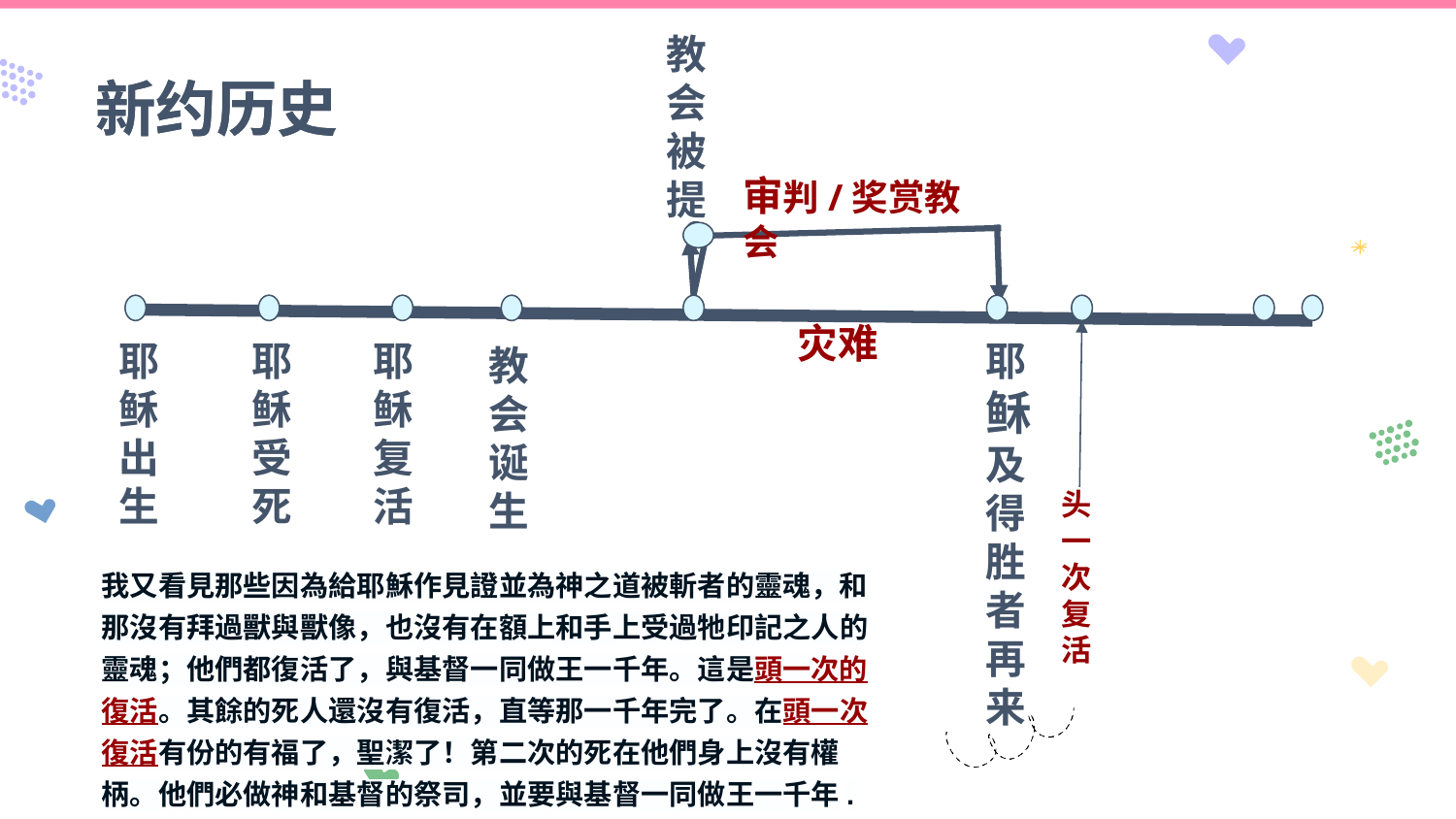

教会被提
# 新约历史
新约历史
审判/奖赏教会

  灾难
耶稣出生
耶稣受死
耶稣复活
耶稣
及得胜
者
再来
教会诞生
头一次复活
我又看見那些因為給耶穌作見證並為神之道被斬者的靈魂，和那沒有拜過獸與獸像，也沒有在額上和手上受過牠印記之人的靈魂；他們都復活了，與基督一同做王一千年。這是頭一次的復活。其餘的死人還沒有復活，直等那一千年完了。在頭一次復活有份的有福了，聖潔了！第二次的死在他們身上沒有權柄。他們必做神和基督的祭司，並要與基督一同做王一千年. (啟 20:4-6)